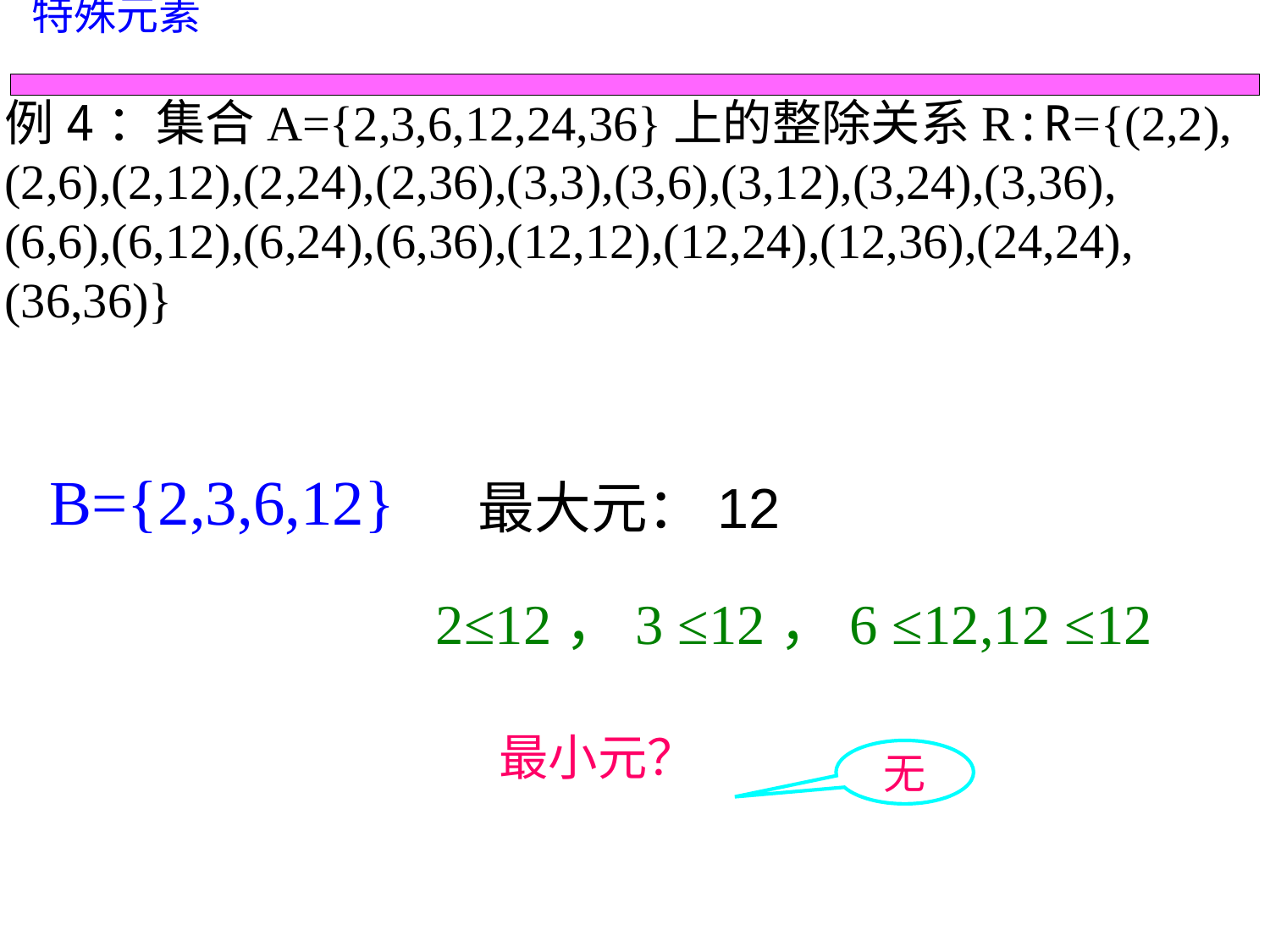

特殊元素

例4：集合A={2,3,6,12,24,36}上的整除关系R:R={(2,2),
(2,6),(2,12),(2,24),(2,36),(3,3),(3,6),(3,12),(3,24),(3,36),
(6,6),(6,12),(6,24),(6,36),(12,12),(12,24),(12,36),(24,24),
(36,36)}
B={2,3,6,12}
最大元：12
2≤12，3 ≤12，6 ≤12,12 ≤12
最小元？
无